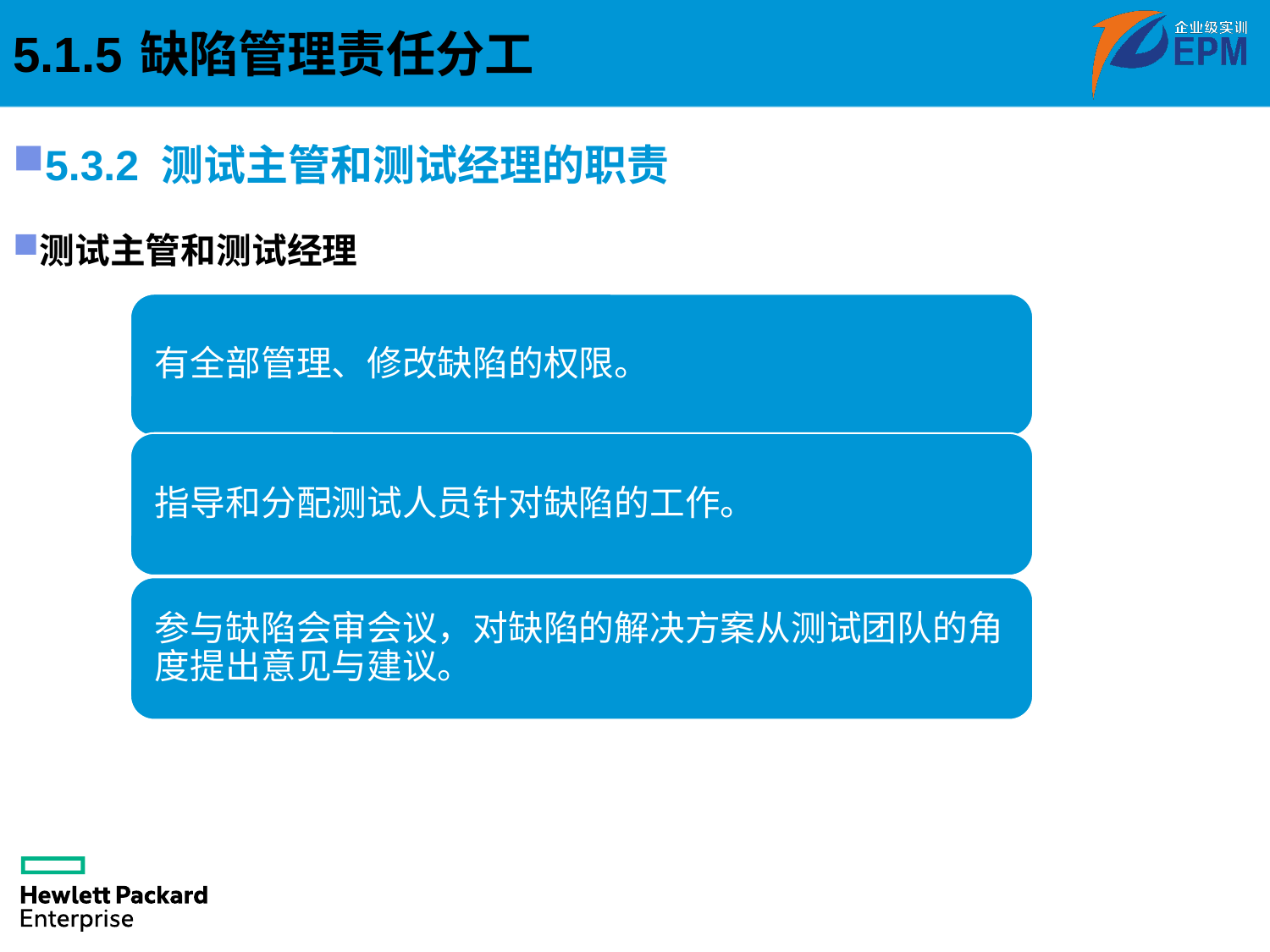

# 5.1.5	缺陷管理责任分工
5.3.2 测试主管和测试经理的职责
测试主管和测试经理

有全部管理、修改缺陷的权限。
指导和分配测试人员针对缺陷的工作。
参与缺陷会审会议，对缺陷的解决方案从测试团队的角度提出意见与建议。